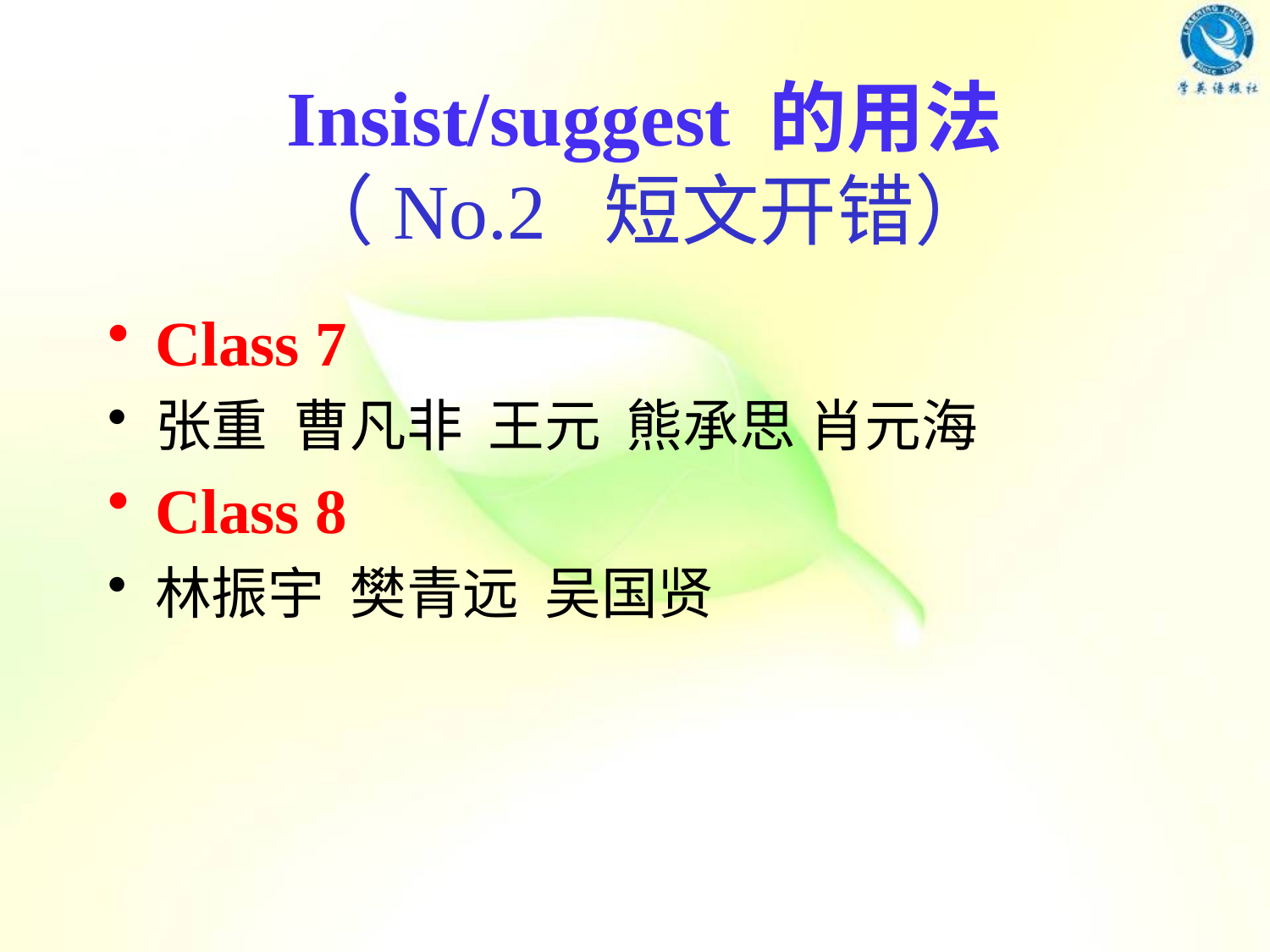

# Insist/suggest 的用法 （No.2  短文开错）
Class 7
张重  曹凡非  王元  熊承思 肖元海
Class 8
林振宇  樊青远  吴国贤